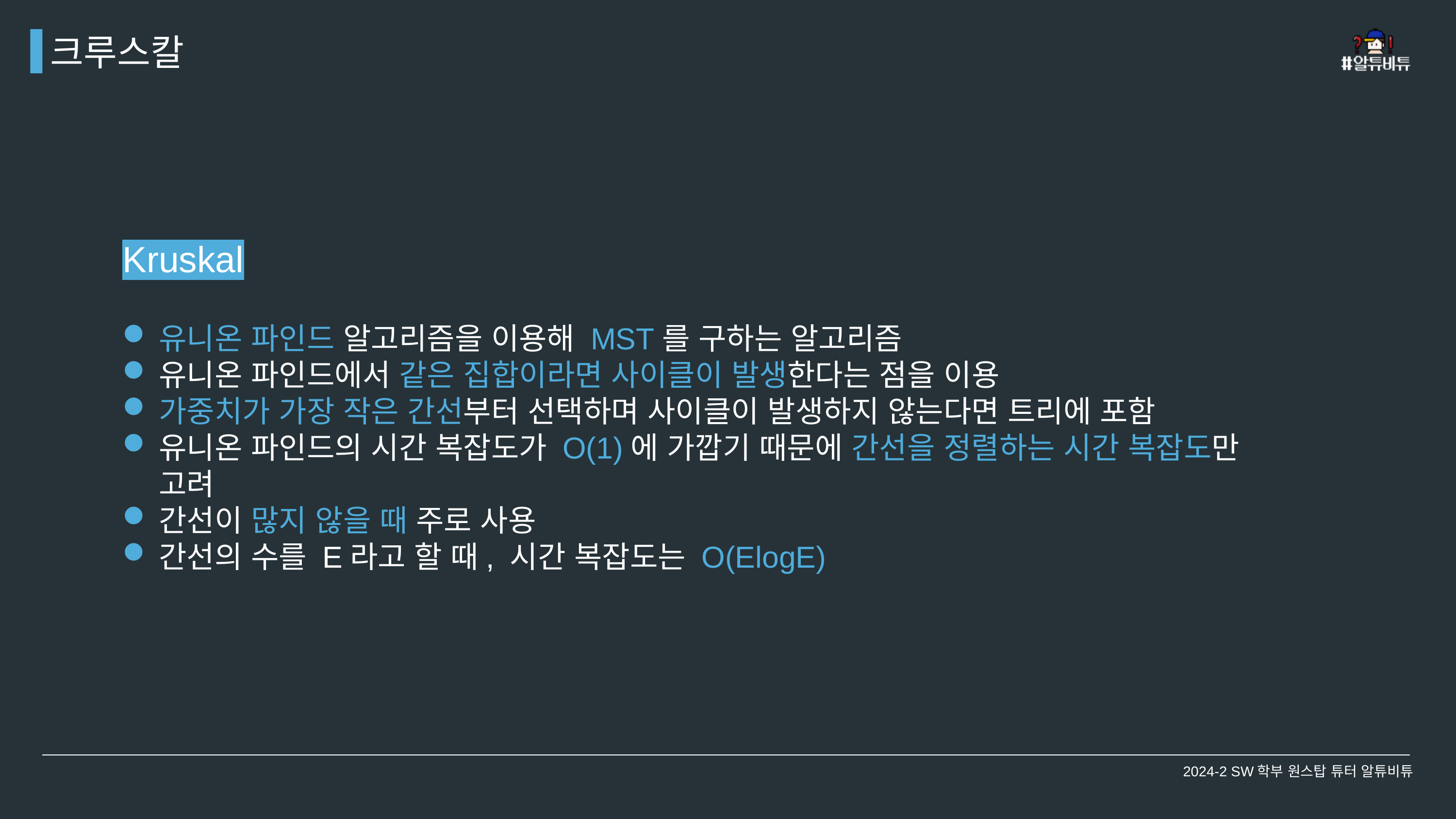

크루스칼
Kruskal
유니온 파인드 알고리즘을 이용해 MST를 구하는 알고리즘
유니온 파인드에서 같은 집합이라면 사이클이 발생한다는 점을 이용
가중치가 가장 작은 간선부터 선택하며 사이클이 발생하지 않는다면 트리에 포함
유니온 파인드의 시간 복잡도가 O(1)에 가깝기 때문에 간선을 정렬하는 시간 복잡도만 고려
간선이 많지 않을 때 주로 사용
간선의 수를 E라고 할 때, 시간 복잡도는 O(ElogE)
2024-2 SW학부 원스탑 튜터 알튜비튜